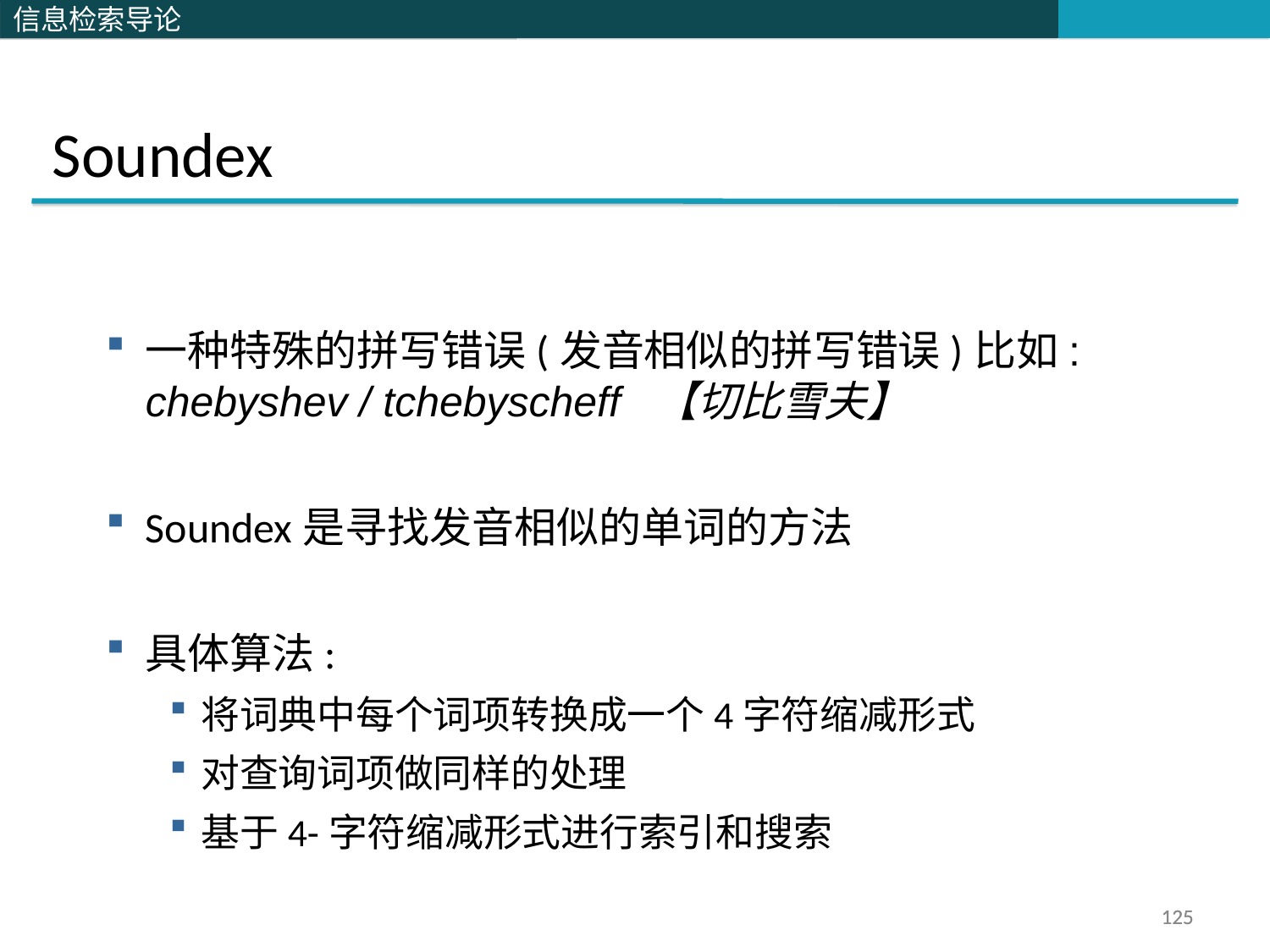

Soundex
一种特殊的拼写错误(发音相似的拼写错误)比如: chebyshev / tchebyscheff  【切比雪夫】

Soundex是寻找发音相似的单词的方法

具体算法:
将词典中每个词项转换成一个4字符缩减形式
对查询词项做同样的处理
基于4-字符缩减形式进行索引和搜索
125
125